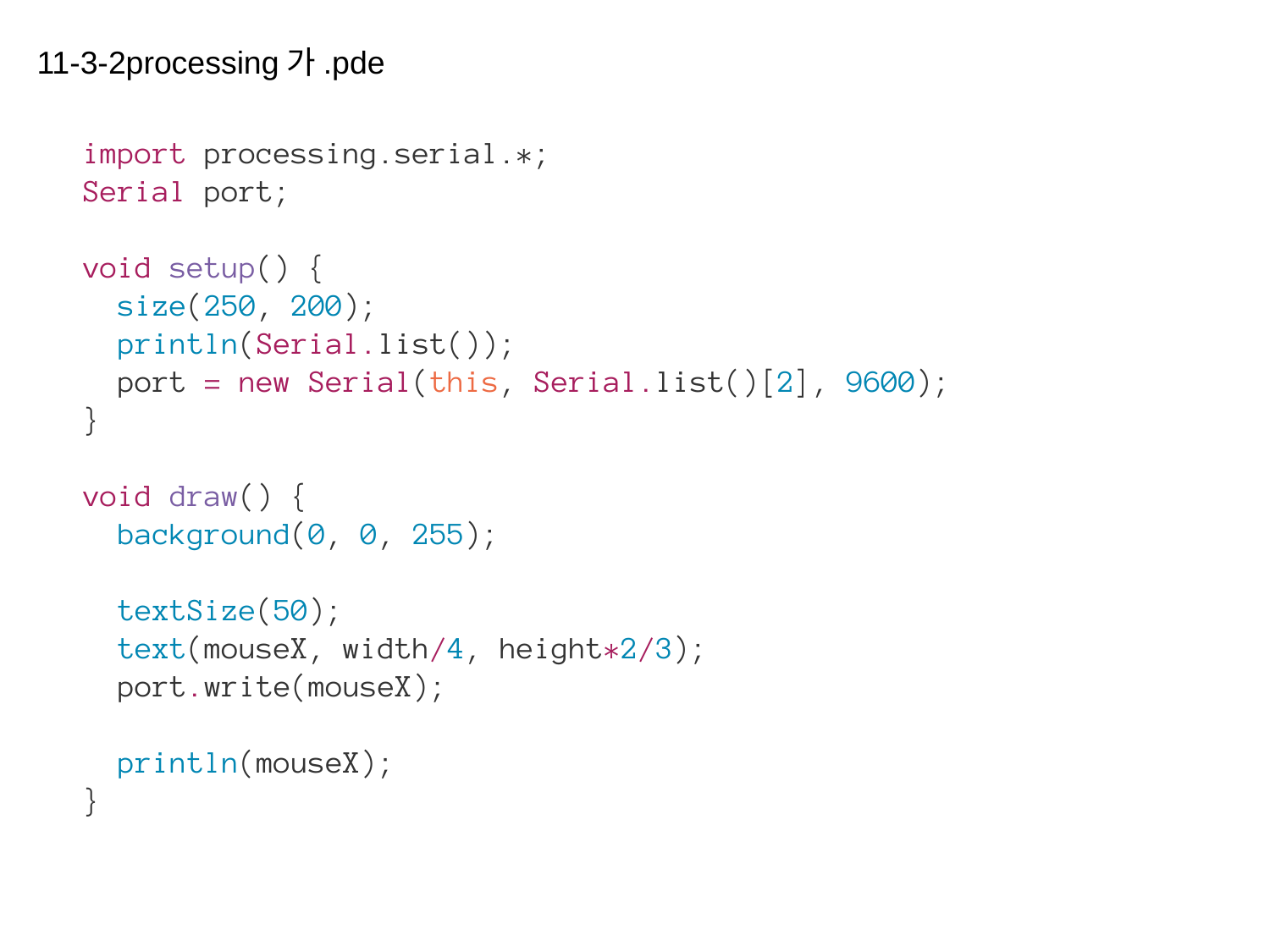

11-3-2processing가.pde
import processing.serial.*;
Serial port;

void setup() {
  size(250, 200);
  println(Serial.list());
  port = new Serial(this, Serial.list()[2], 9600);
}

void draw() {
  background(0, 0, 255);

  textSize(50);
  text(mouseX, width/4, height*2/3);
  port.write(mouseX);

  println(mouseX);
}